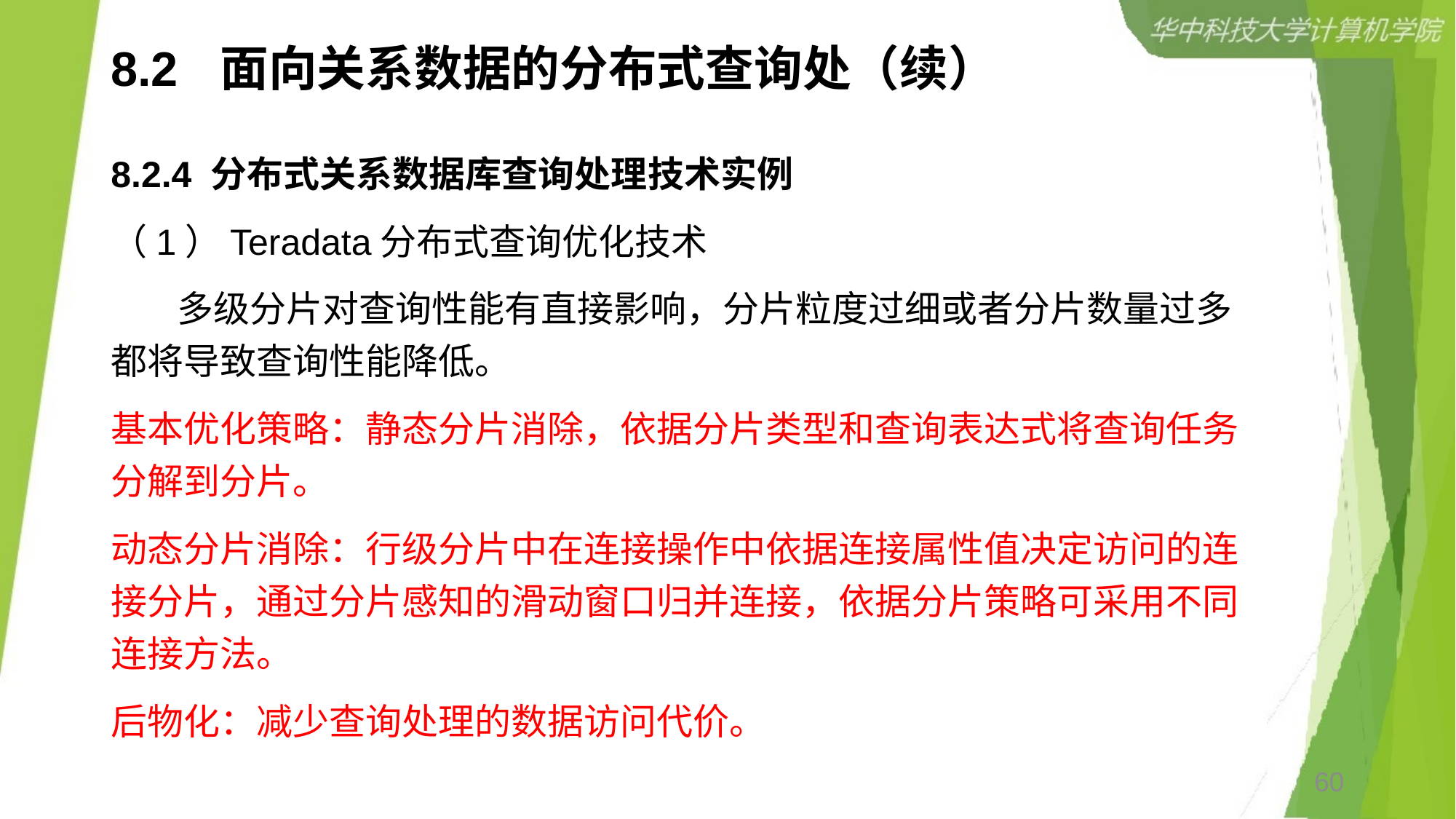

# 8.2	面向关系数据的分布式查询处（续）
8.2.4 分布式关系数据库查询处理技术实例
（1）Teradata分布式查询优化技术
       多级分片对查询性能有直接影响，分片粒度过细或者分片数量过多都将导致查询性能降低。
基本优化策略：静态分片消除，依据分片类型和查询表达式将查询任务分解到分片。
动态分片消除：行级分片中在连接操作中依据连接属性值决定访问的连接分片，通过分片感知的滑动窗口归并连接，依据分片策略可采用不同连接方法。
后物化：减少查询处理的数据访问代价。

60